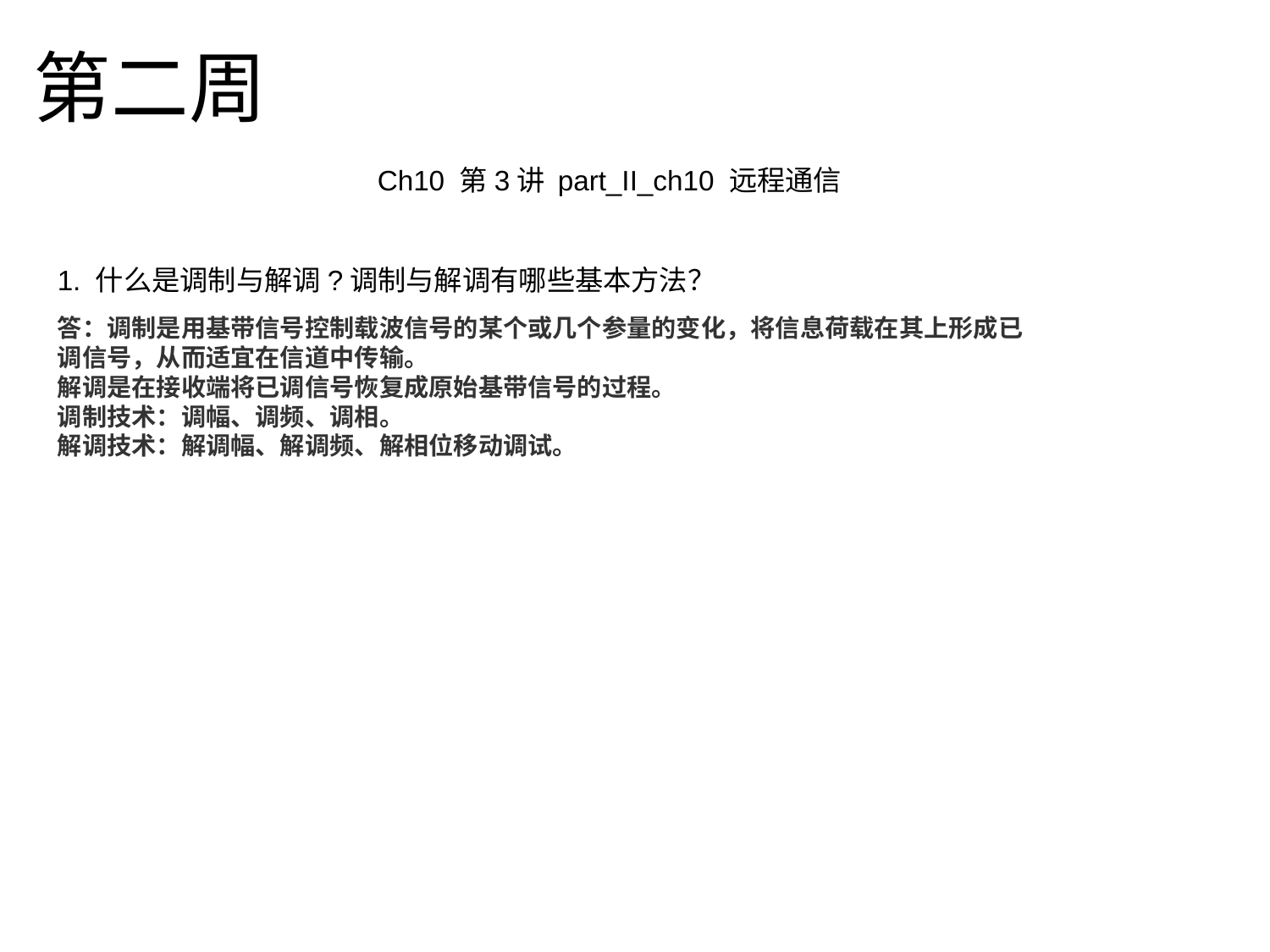

# 第二周
Ch10 第3讲 part_II_ch10 远程通信
1. 什么是调制与解调?调制与解调有哪些基本方法？
答：调制是用基带信号控制载波信号的某个或几个参量的变化，将信息荷载在其上形成已调信号，从而适宜在信道中传输。解调是在接收端将已调信号恢复成原始基带信号的过程。调制技术：调幅、调频、调相。解调技术：解调幅、解调频、解相位移动调试。